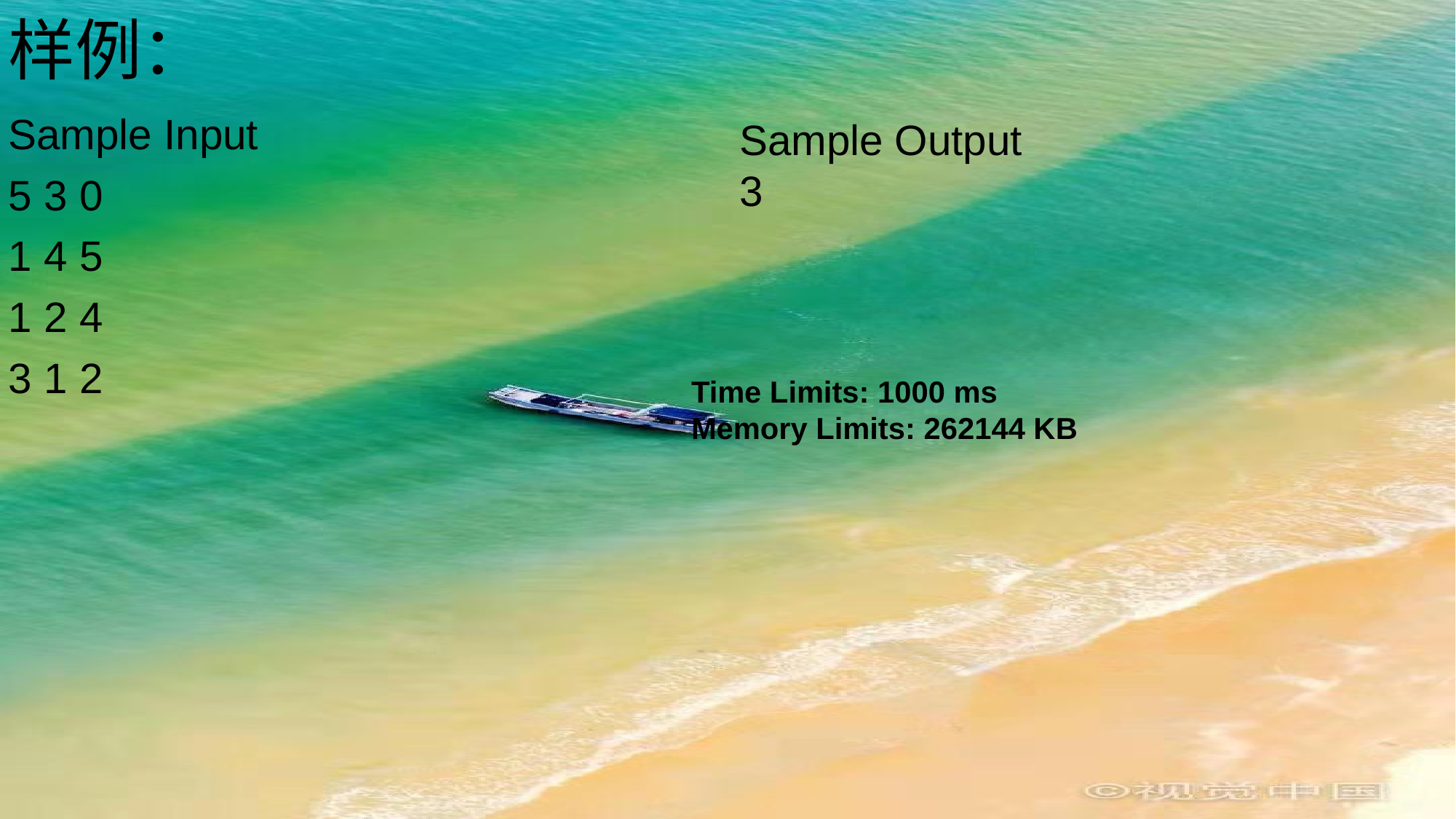

# 样例：
Sample Input
5 3 0
1 4 5
1 2 4
3 1 2
Sample Output
3
Time Limits: 1000 ms  Memory Limits: 262144 KB